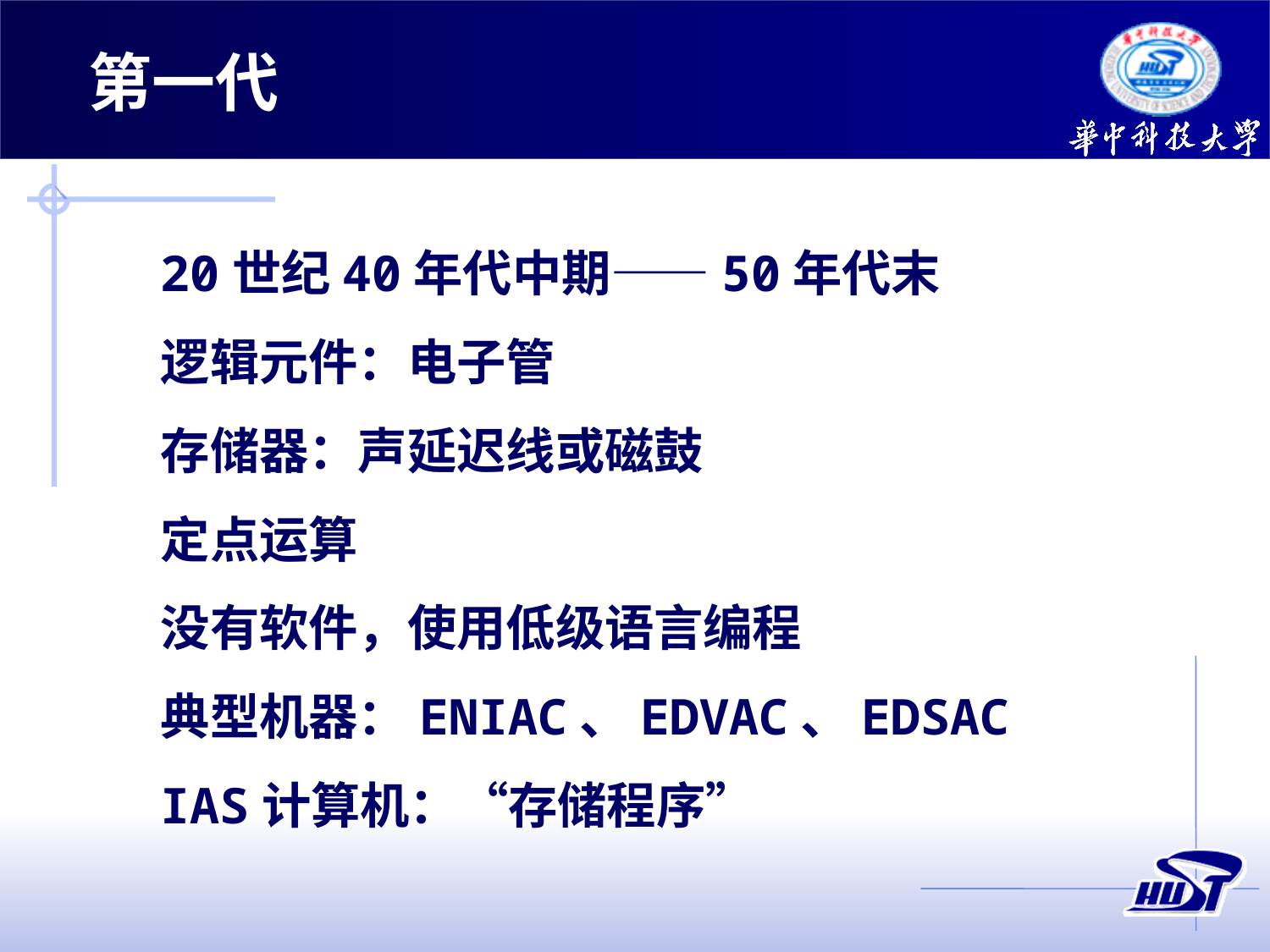

第一代
20世纪40年代中期——50年代末
逻辑元件：电子管
存储器：声延迟线或磁鼓
定点运算
没有软件，使用低级语言编程
典型机器：ENIAC、EDVAC、EDSAC
IAS计算机：“存储程序”